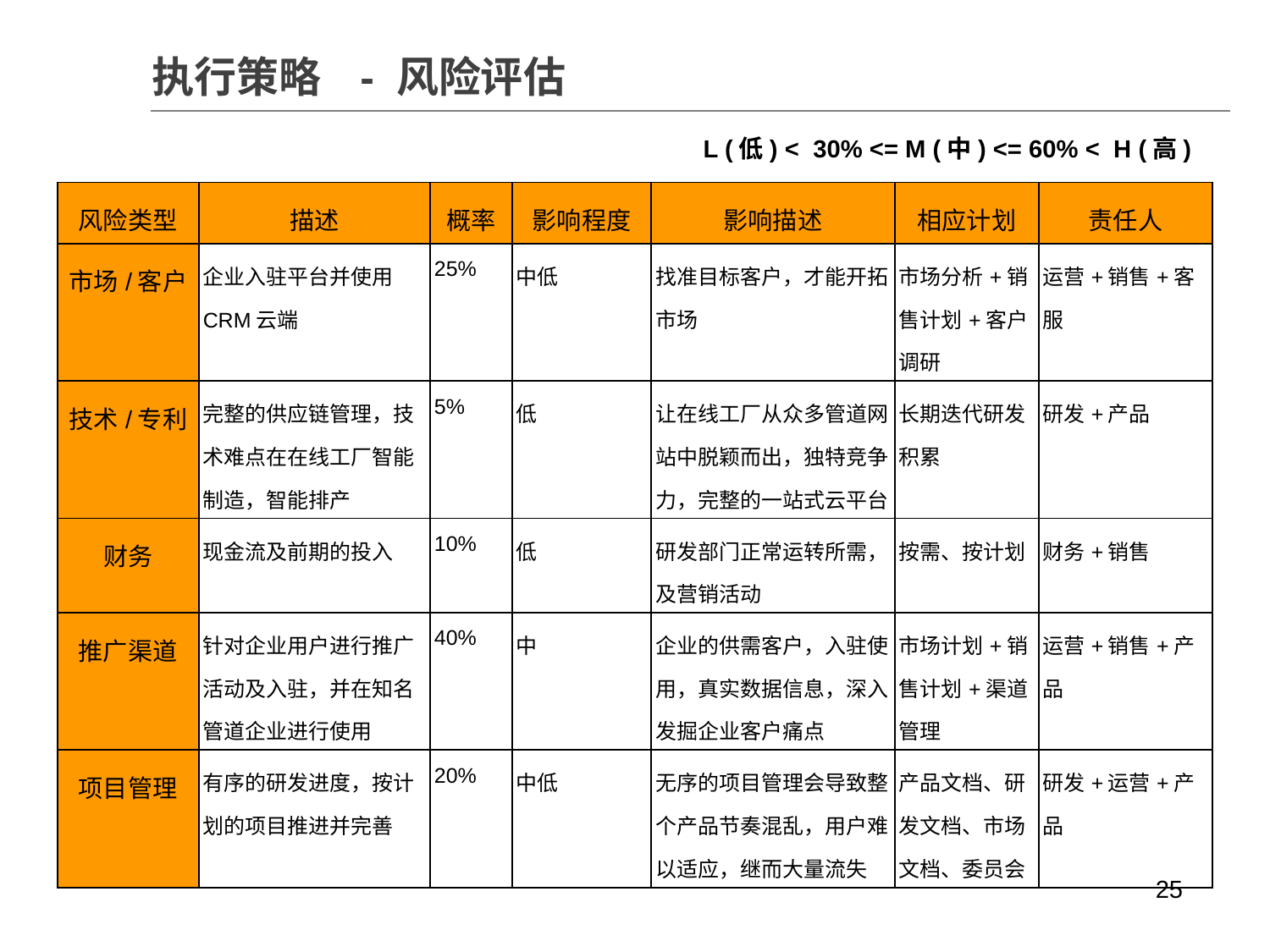

执行策略   - 风险评估
L (低) <  30% <= M (中) <= 60% <  H (高)
| 风险类型 | 描述 | 概率 | 影响程度 | 影响描述 | 相应计划 | 责任人 |
| --- | --- | --- | --- | --- | --- | --- |
| 市场/客户 | 企业入驻平台并使用CRM云端 | 25% | 中低 | 找准目标客户，才能开拓市场 | 市场分析+销售计划+客户调研 | 运营+销售+客服 |
| 技术/专利 | 完整的供应链管理，技术难点在在线工厂智能制造，智能排产 | 5% | 低 | 让在线工厂从众多管道网站中脱颖而出，独特竞争力，完整的一站式云平台 | 长期迭代研发积累 | 研发+产品 |
| 财务 | 现金流及前期的投入 | 10% | 低 | 研发部门正常运转所需，及营销活动 | 按需、按计划 | 财务+销售 |
| 推广渠道 | 针对企业用户进行推广活动及入驻，并在知名管道企业进行使用 | 40% | 中 | 企业的供需客户，入驻使用，真实数据信息，深入发掘企业客户痛点 | 市场计划+销售计划+渠道管理 | 运营+销售+产品 |
| 项目管理 | 有序的研发进度，按计划的项目推进并完善 | 20% | 中低 | 无序的项目管理会导致整个产品节奏混乱，用户难以适应，继而大量流失 | 产品文档、研发文档、市场文档、委员会 | 研发+运营+产品 |
25